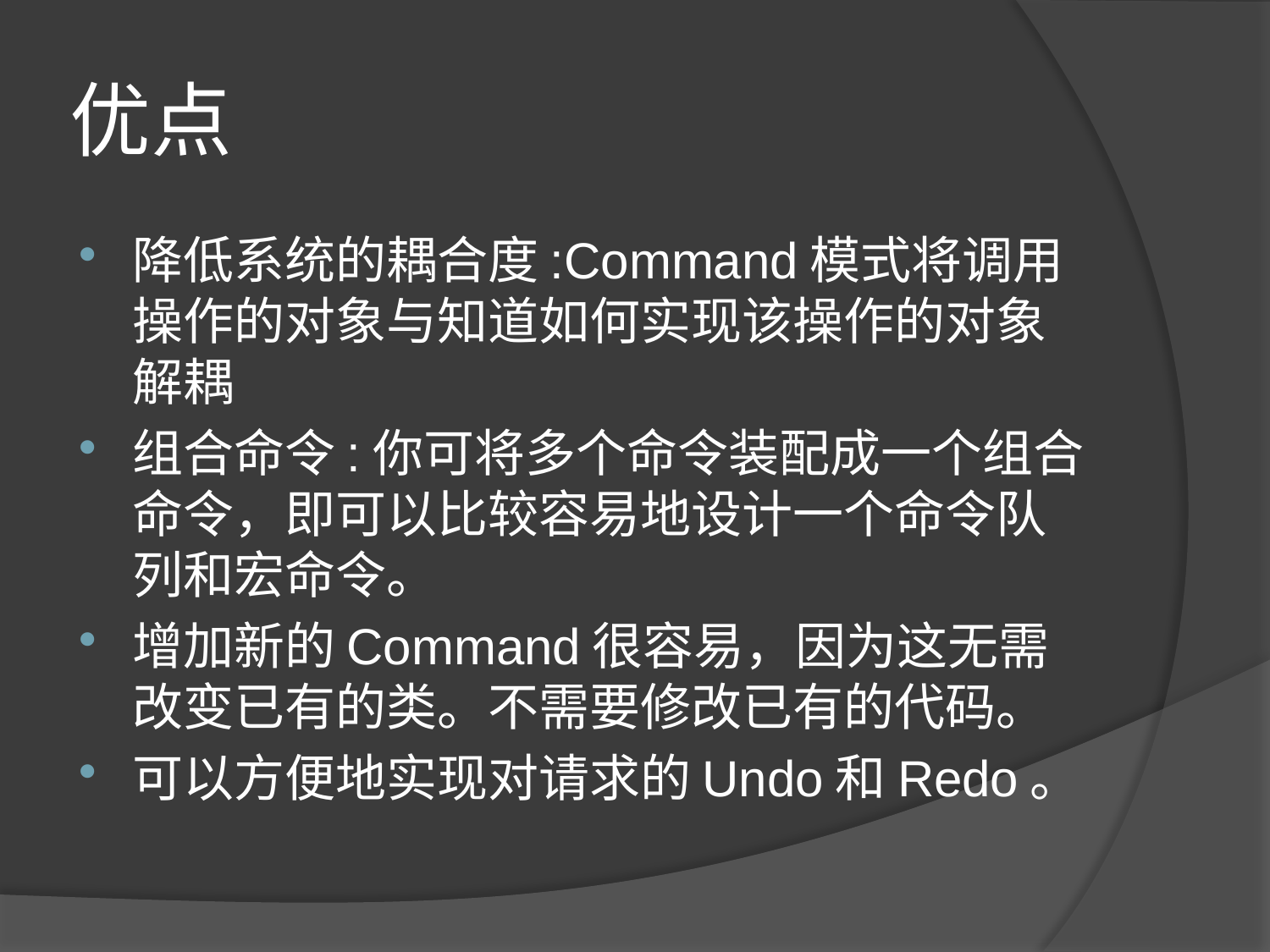

# 优点
降低系统的耦合度:Command模式将调用操作的对象与知道如何实现该操作的对象解耦
组合命令:你可将多个命令装配成一个组合命令，即可以比较容易地设计一个命令队列和宏命令。
增加新的Command很容易，因为这无需改变已有的类。不需要修改已有的代码。
可以方便地实现对请求的Undo和Redo。